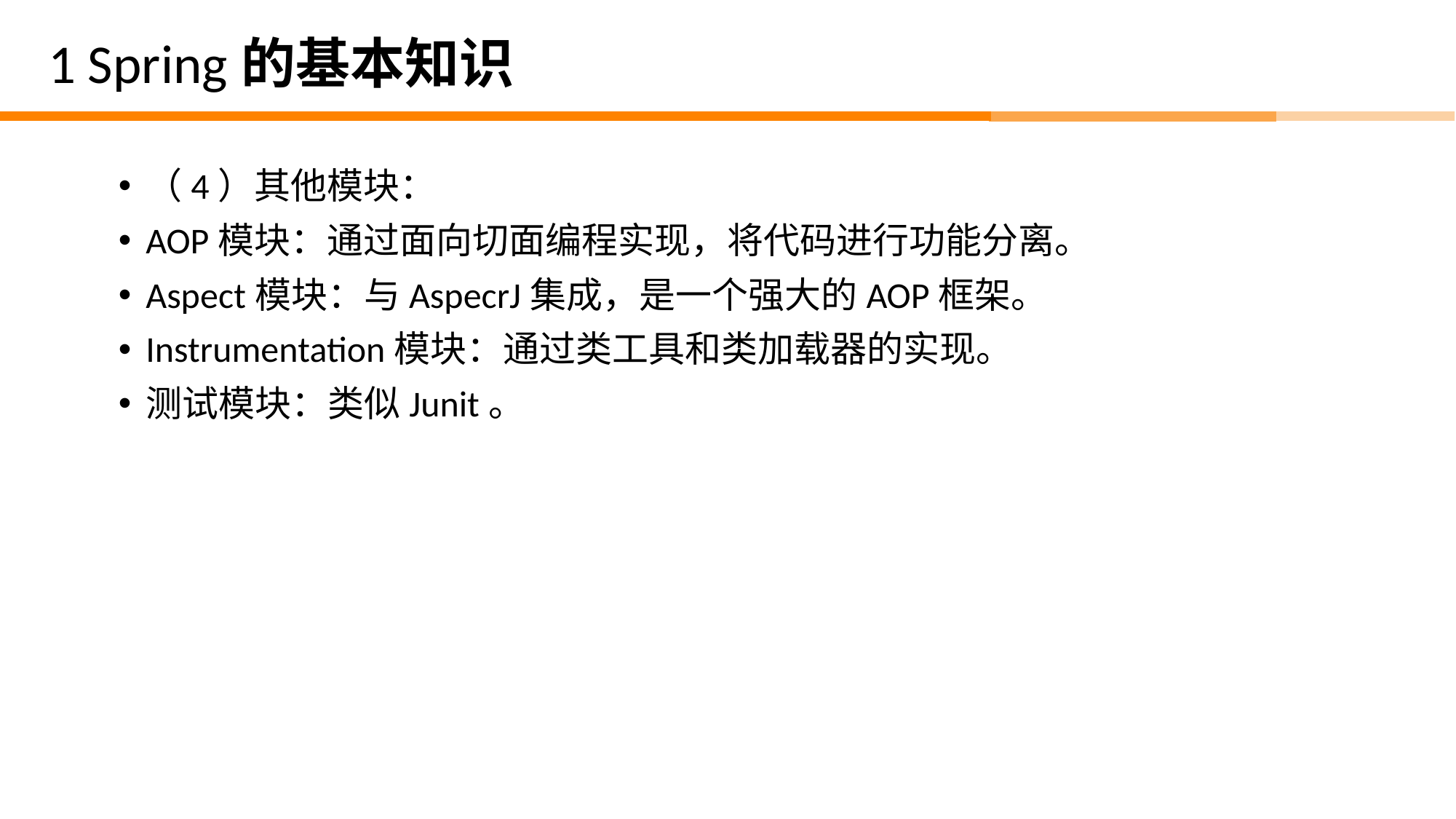

# 1 Spring的基本知识
（4）其他模块：
AOP模块：通过面向切面编程实现，将代码进行功能分离。
Aspect模块：与AspecrJ集成，是一个强大的AOP框架。
Instrumentation模块：通过类工具和类加载器的实现。
测试模块：类似Junit。